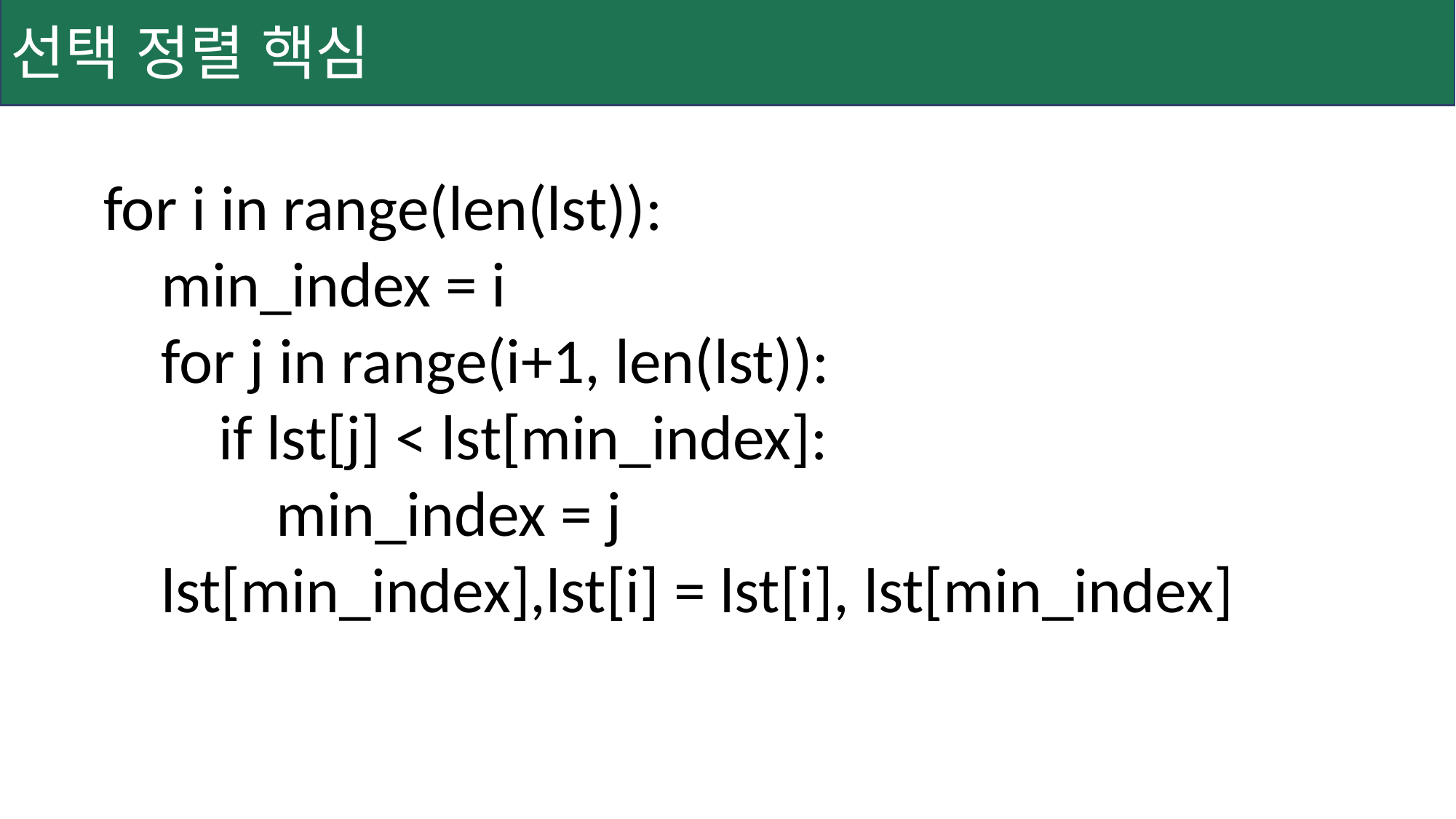

선택 정렬 핵심
for i in range(len(lst)):
    min_index = i
    for j in range(i+1, len(lst)):
        if lst[j] < lst[min_index]:
            min_index = j
    lst[min_index],lst[i] = lst[i], lst[min_index]